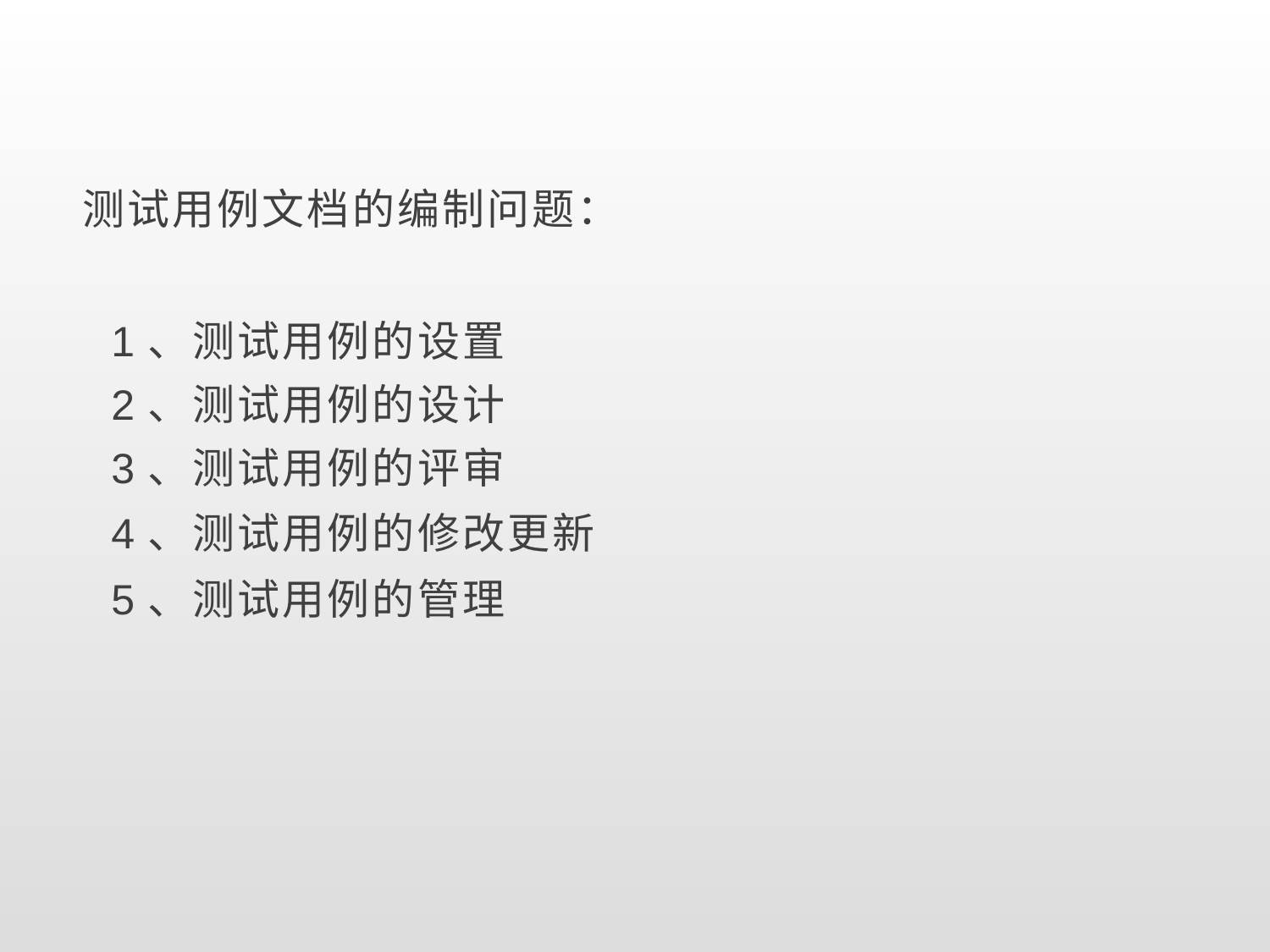

测试用例文档的编制问题：

  1、测试用例的设置
  2、测试用例的设计
  3、测试用例的评审
  4、测试用例的修改更新
  5、测试用例的管理